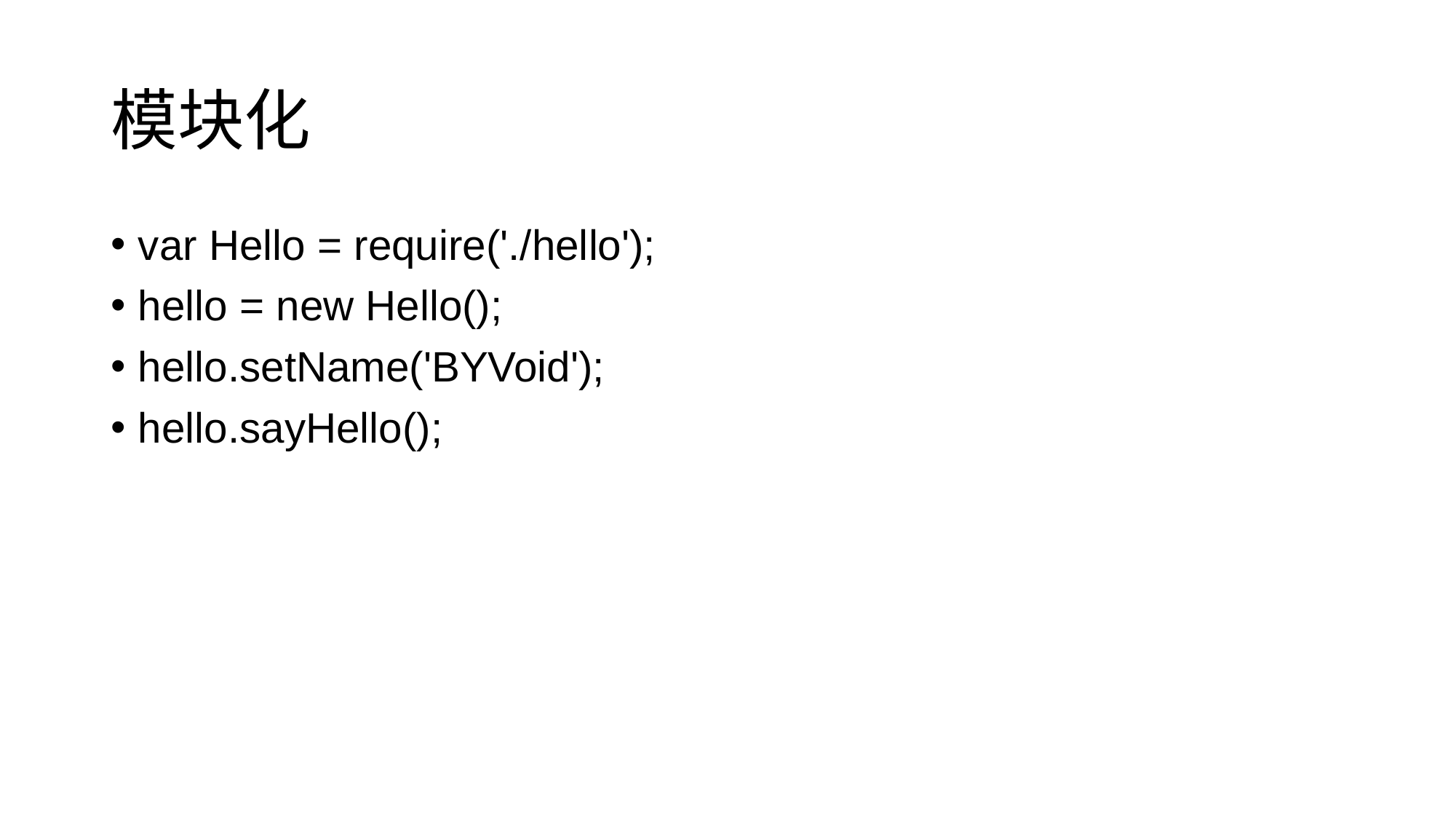

# 模块化
var Hello = require('./hello');
hello = new Hello();
hello.setName('BYVoid');
hello.sayHello();